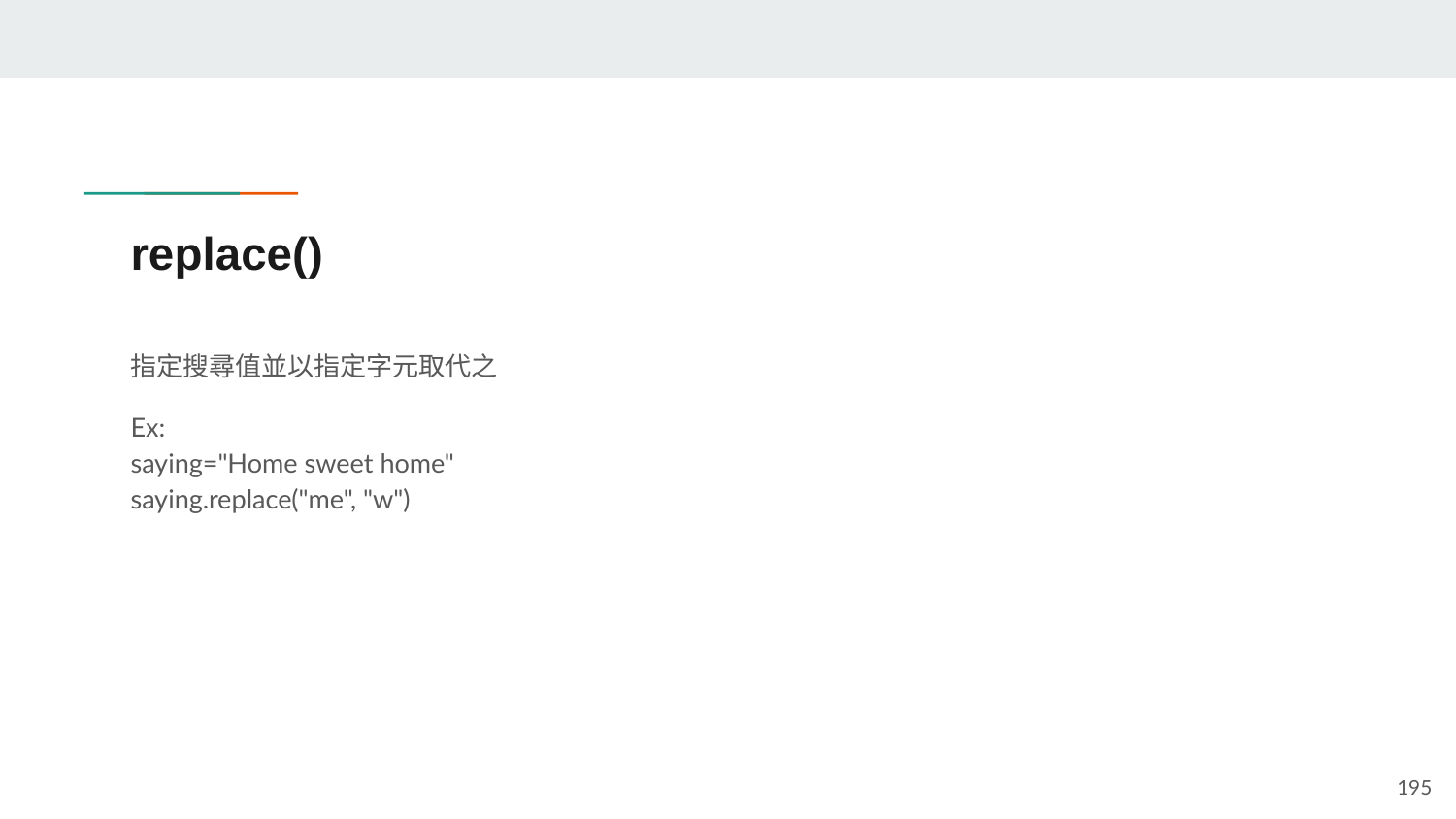

# replace()
指定搜尋值並以指定字元取代之
Ex:
saying="Home sweet home"
saying.replace("me", "w")
195